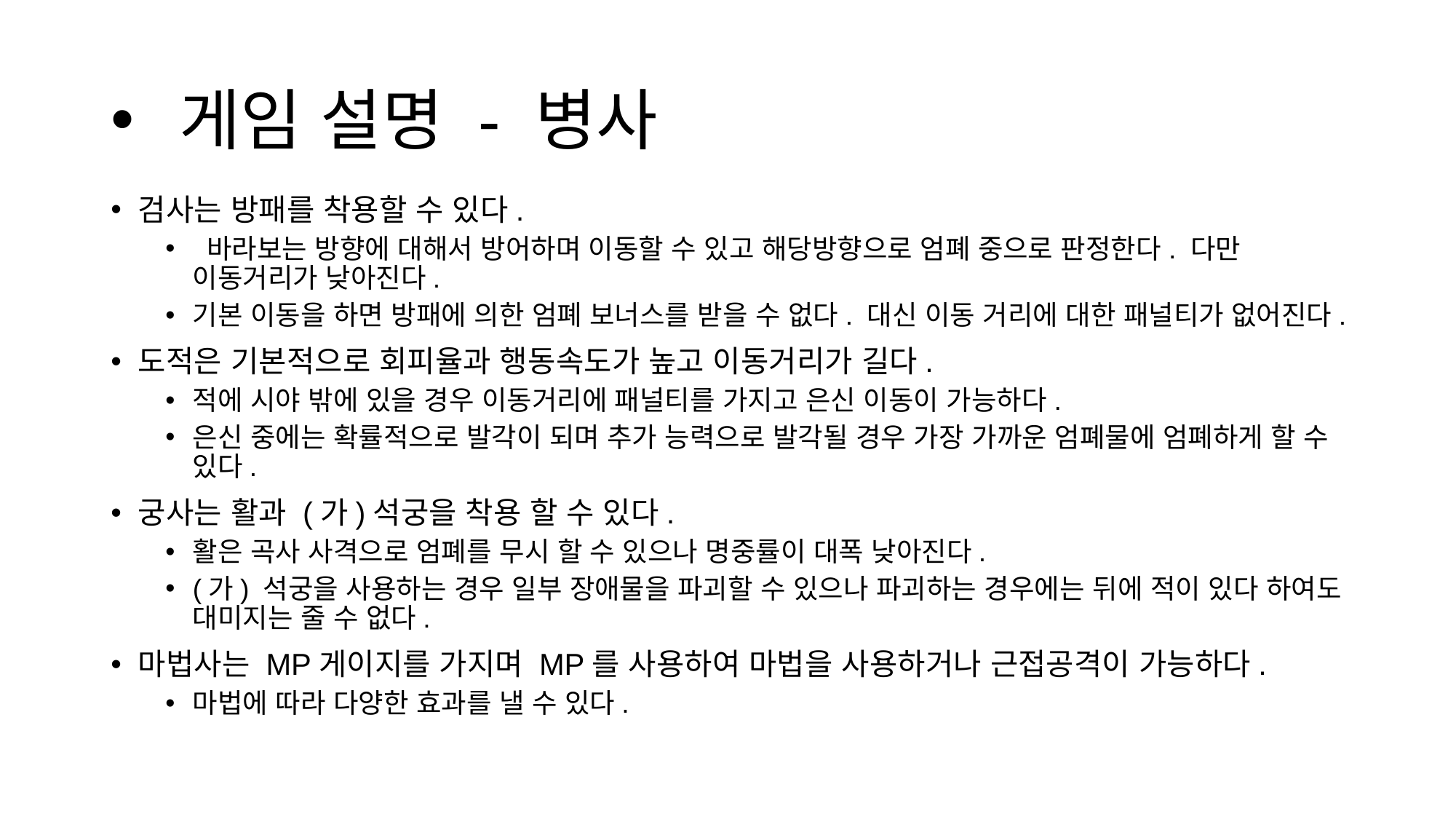

# 게임 설명 - 병사
검사는 방패를 착용할 수 있다.
 바라보는 방향에 대해서 방어하며 이동할 수 있고 해당방향으로 엄폐 중으로 판정한다. 다만 이동거리가 낮아진다.
기본 이동을 하면 방패에 의한 엄폐 보너스를 받을 수 없다. 대신 이동 거리에 대한 패널티가 없어진다.
도적은 기본적으로 회피율과 행동속도가 높고 이동거리가 길다.
적에 시야 밖에 있을 경우 이동거리에 패널티를 가지고 은신 이동이 가능하다.
은신 중에는 확률적으로 발각이 되며 추가 능력으로 발각될 경우 가장 가까운 엄폐물에 엄폐하게 할 수 있다.
궁사는 활과 (가)석궁을 착용 할 수 있다.
활은 곡사 사격으로 엄폐를 무시 할 수 있으나 명중률이 대폭 낮아진다.
(가) 석궁을 사용하는 경우 일부 장애물을 파괴할 수 있으나 파괴하는 경우에는 뒤에 적이 있다 하여도 대미지는 줄 수 없다.
마법사는 MP게이지를 가지며 MP를 사용하여 마법을 사용하거나 근접공격이 가능하다.
마법에 따라 다양한 효과를 낼 수 있다.